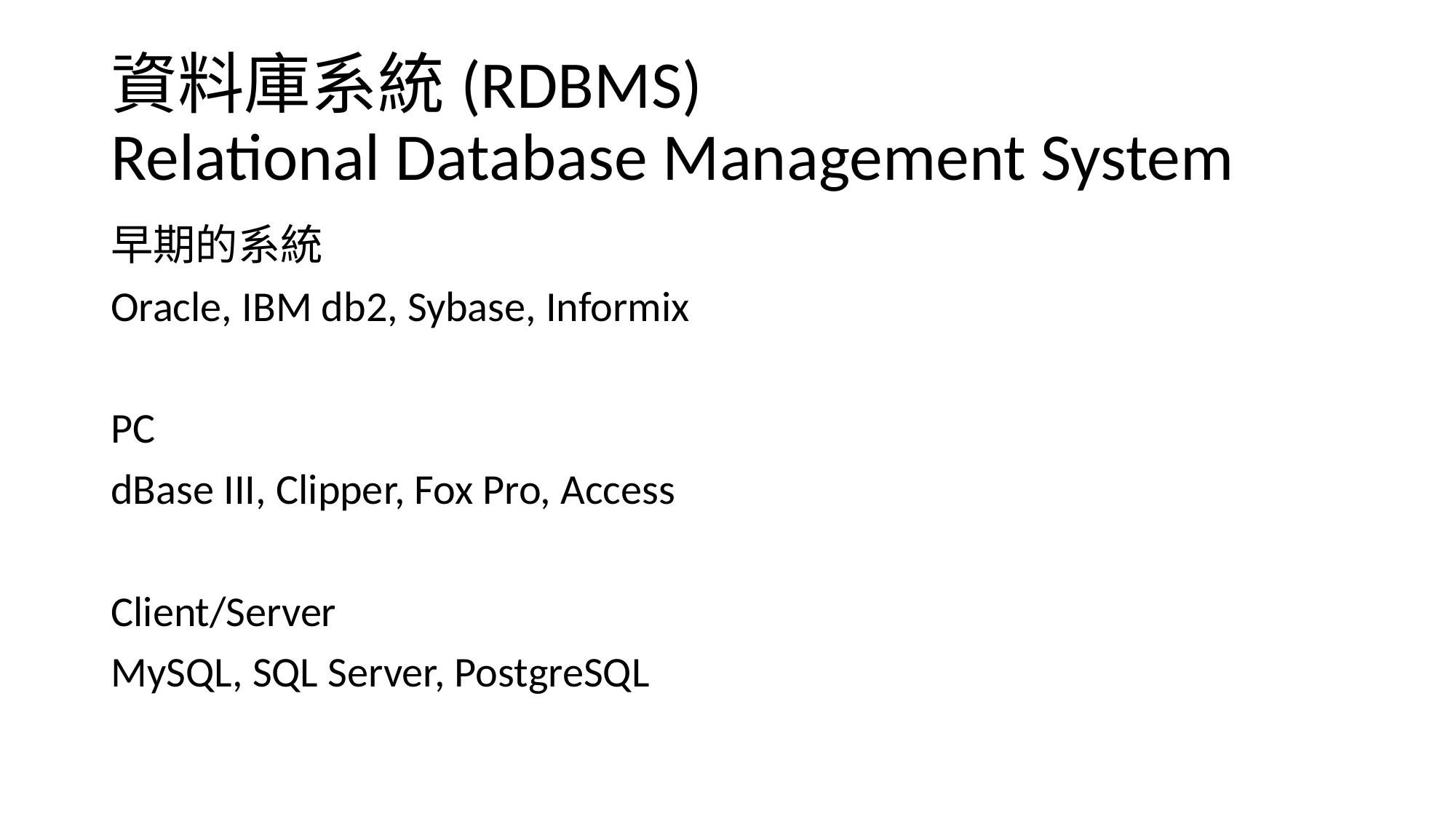

# 資料庫系統(RDBMS) Relational Database Management System
早期的系統
Oracle, IBM db2, Sybase, Informix

PC
dBase III, Clipper, Fox Pro, Access

Client/Server
MySQL, SQL Server, PostgreSQL